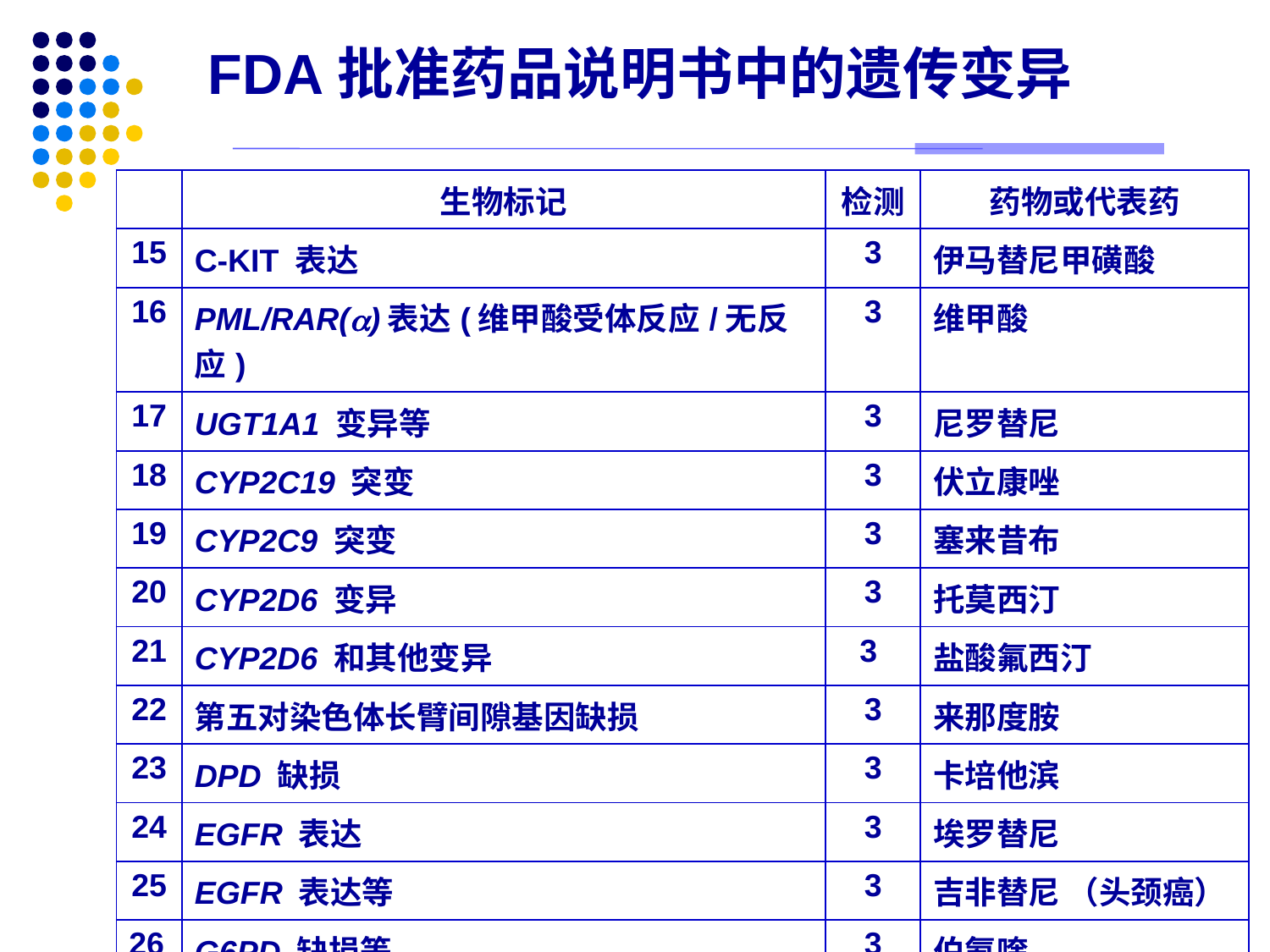

FDA批准药品说明书中的遗传变异
|  | 生物标记 | 检测 | 药物或代表药 |
| --- | --- | --- | --- |
| 15 | C-KIT 表达 | 3 | 伊马替尼甲磺酸 |
| 16 | PML/RAR(α)表达(维甲酸受体反应/无反应) | 3 | 维甲酸 |
| 17 | UGT1A1 变异等 | 3 | 尼罗替尼 |
| 18 | CYP2C19 突变 | 3 | 伏立康唑 |
| 19 | CYP2C9 突变 | 3 | 塞来昔布 |
| 20 | CYP2D6 变异 | 3 | 托莫西汀 |
| 21 | CYP2D6 和其他变异 | 3 | 盐酸氟西汀 |
| 22 | 第五对染色体长臂间隙基因缺损 | 3 | 来那度胺 |
| 23 | DPD 缺损 | 3 | 卡培他滨 |
| 24 | EGFR 表达 | 3 | 埃罗替尼 |
| 25 | EGFR 表达等 | 3 | 吉非替尼 （头颈癌） |
| 26 | G6PD 缺损等 | 3 | 伯氨喹 |
| 27 | NAT 变异 | 3 | 异烟肼，马利兰 |
| 28 | 费城染色体阳性反应者 | 3 | 马利兰 |